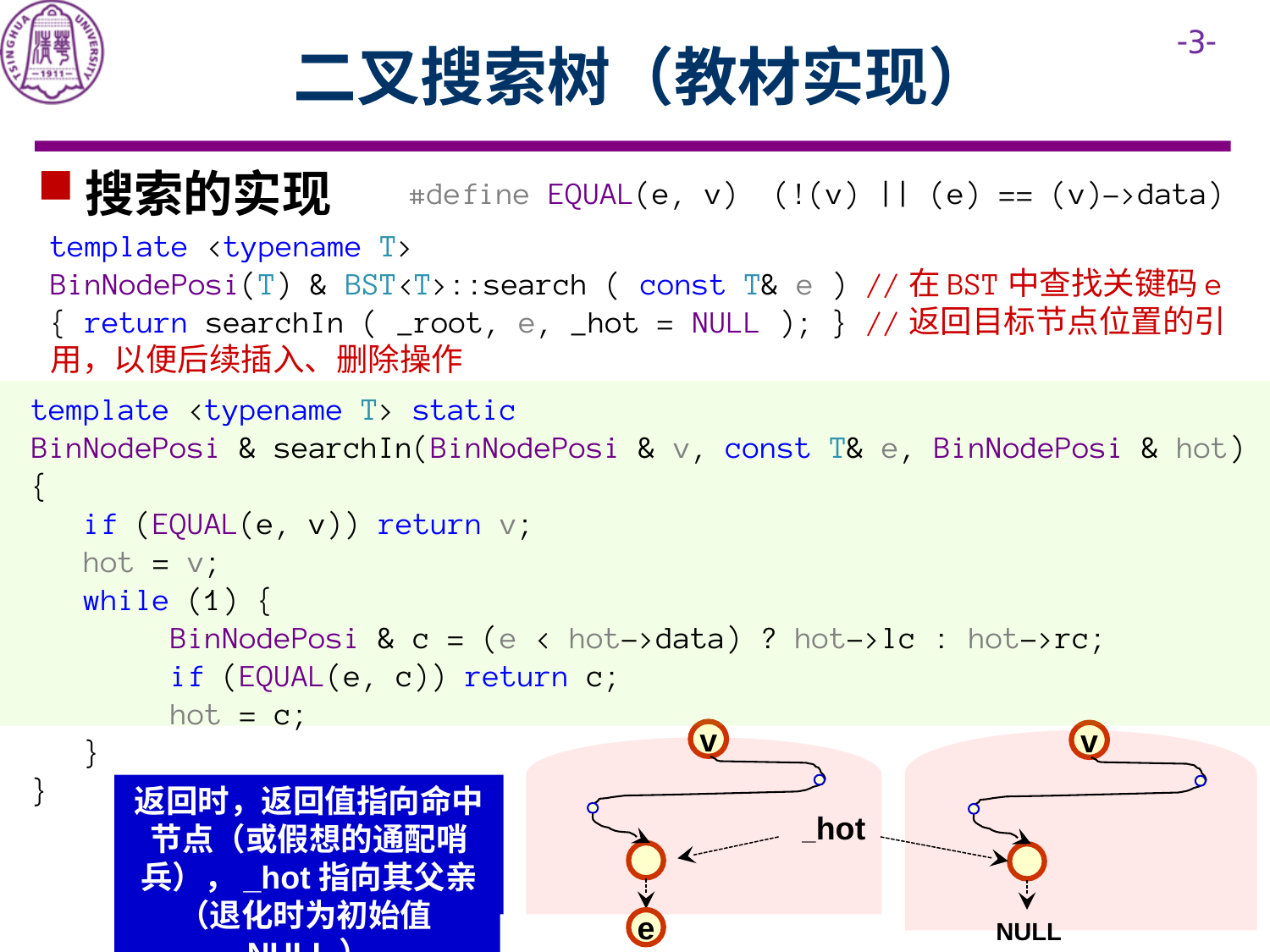

# 二叉搜索树（教材实现）
搜索的实现
#define EQUAL(e, v)  (!(v) || (e) == (v)->data)
template <typename T>
BinNodePosi(T) & BST<T>::search ( const T& e ) //在BST中查找关键码e
{ return searchIn ( _root, e, _hot = NULL ); } //返回目标节点位置的引用，以便后续插入、删除操作

template <typename T> static
BinNodePosi & searchIn(BinNodePosi & v, const T& e, BinNodePosi & hot) {
   if (EQUAL(e, v)) return v;
   hot = v;
   while (1) {
        BinNodePosi & c = (e < hot->data) ? hot->lc : hot->rc;
        if (EQUAL(e, c)) return c;
        hot = c;
   }
}
v
v

返回时，返回值指向命中节点（或假想的通配哨兵），_hot指向其父亲（退化时为初始值NULL）

_hot

e
NULL